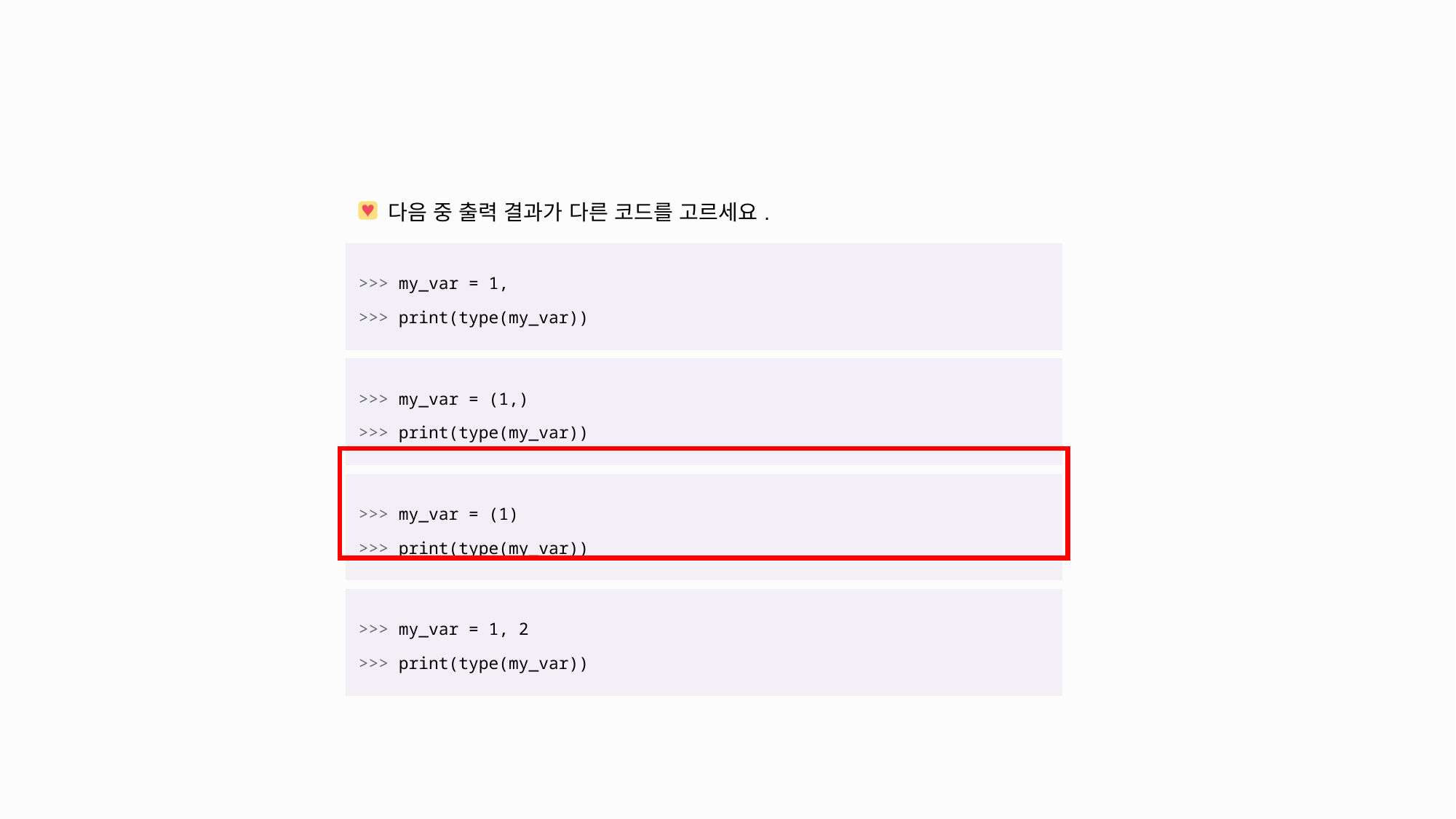

| 다음 중 출력 결과가 다른 코드를 고르세요. |
| --- |
| >>> my\_var = 1, >>> print(type(my\_var)) |
|  |
| >>> my\_var = (1,) >>> print(type(my\_var)) |
|  |
| >>> my\_var = (1) >>> print(type(my\_var)) |
|  |
| >>> my\_var = 1, 2 >>> print(type(my\_var)) |